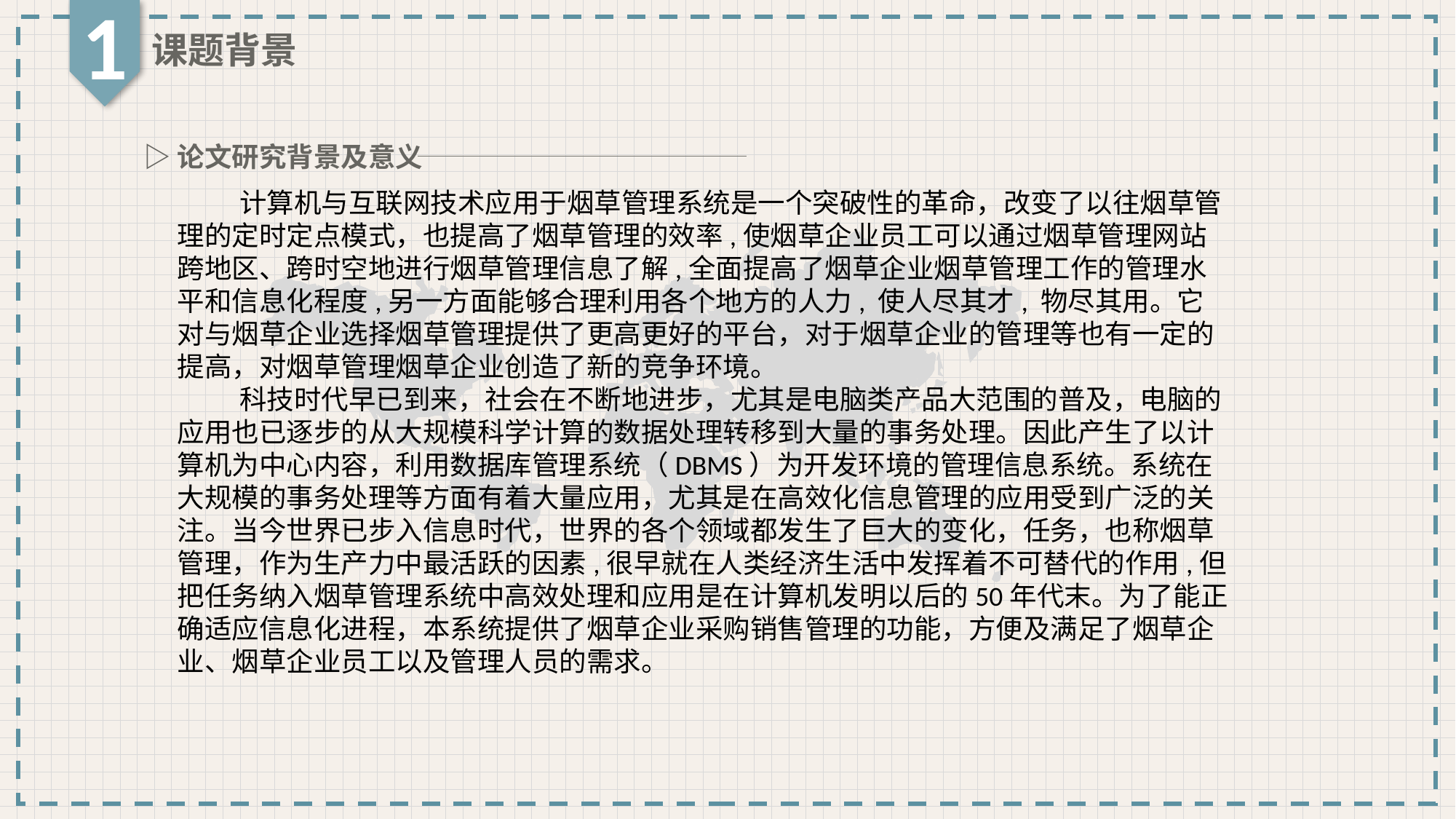

1

课题背景
   ▷论文研究背景及意义
         计算机与互联网技术应用于烟草管理系统是一个突破性的革命，改变了以往烟草管理的定时定点模式，也提高了烟草管理的效率,使烟草企业员工可以通过烟草管理网站跨地区、跨时空地进行烟草管理信息了解,全面提高了烟草企业烟草管理工作的管理水平和信息化程度,另一方面能够合理利用各个地方的人力, 使人尽其才, 物尽其用。它对与烟草企业选择烟草管理提供了更高更好的平台，对于烟草企业的管理等也有一定的提高，对烟草管理烟草企业创造了新的竞争环境。
         科技时代早已到来，社会在不断地进步，尤其是电脑类产品大范围的普及，电脑的应用也已逐步的从大规模科学计算的数据处理转移到大量的事务处理。因此产生了以计算机为中心内容，利用数据库管理系统（DBMS）为开发环境的管理信息系统。系统在大规模的事务处理等方面有着大量应用，尤其是在高效化信息管理的应用受到广泛的关注。当今世界已步入信息时代，世界的各个领域都发生了巨大的变化，任务，也称烟草管理，作为生产力中最活跃的因素,很早就在人类经济生活中发挥着不可替代的作用,但把任务纳入烟草管理系统中高效处理和应用是在计算机发明以后的50年代末。为了能正确适应信息化进程，本系统提供了烟草企业采购销售管理的功能，方便及满足了烟草企业、烟草企业员工以及管理人员的需求。